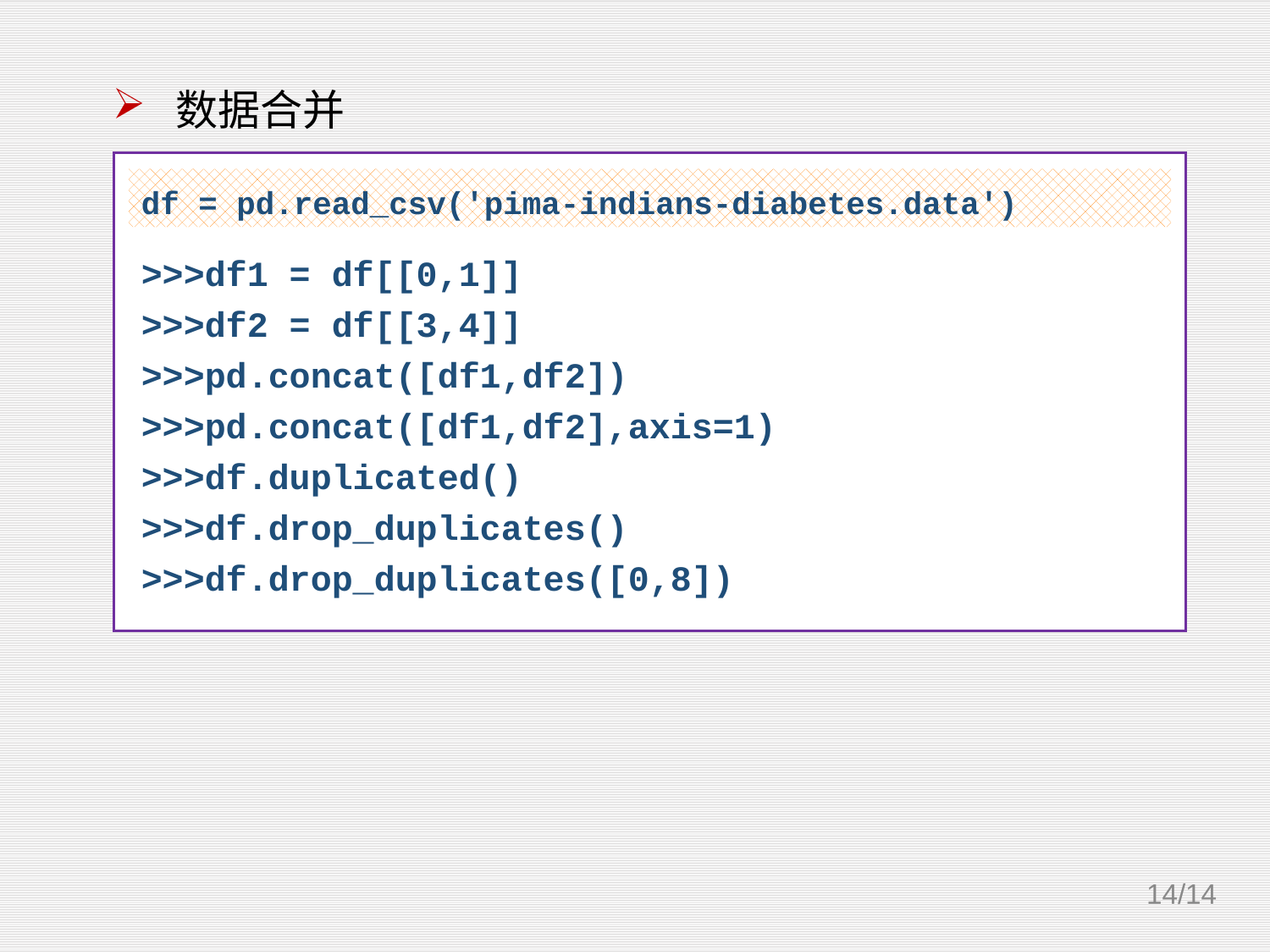

数据合并

>>>df1 = df[[0,1]]
>>>df2 = df[[3,4]]
>>>pd.concat([df1,df2])
>>>pd.concat([df1,df2],axis=1)
>>>df.duplicated()
>>>df.drop_duplicates()
>>>df.drop_duplicates([0,8])
df = pd.read_csv('pima-indians-diabetes.data')